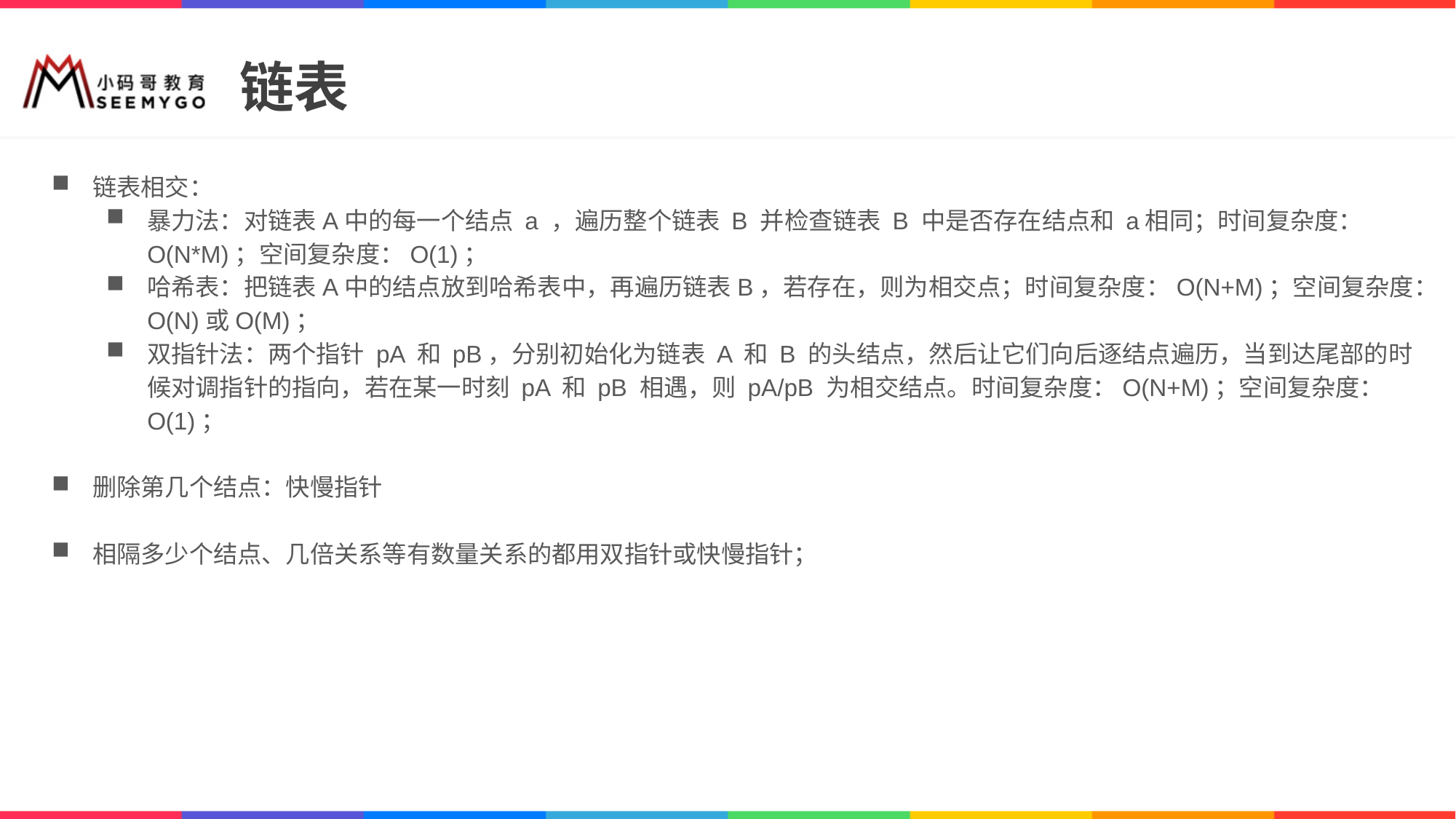

# 链表
链表相交：
暴力法：对链表A中的每一个结点 a ，遍历整个链表 B 并检查链表 B 中是否存在结点和 a相同；时间复杂度：O(N*M)；空间复杂度：O(1)；
哈希表：把链表A中的结点放到哈希表中，再遍历链表B，若存在，则为相交点；时间复杂度：O(N+M)；空间复杂度：O(N)或O(M)；
双指针法：两个指针 pA 和 pB，分别初始化为链表 A 和 B 的头结点，然后让它们向后逐结点遍历，当到达尾部的时候对调指针的指向，若在某一时刻 pA 和 pB 相遇，则 pA/pB 为相交结点。时间复杂度：O(N+M)；空间复杂度：O(1)；

删除第几个结点：快慢指针

相隔多少个结点、几倍关系等有数量关系的都用双指针或快慢指针；